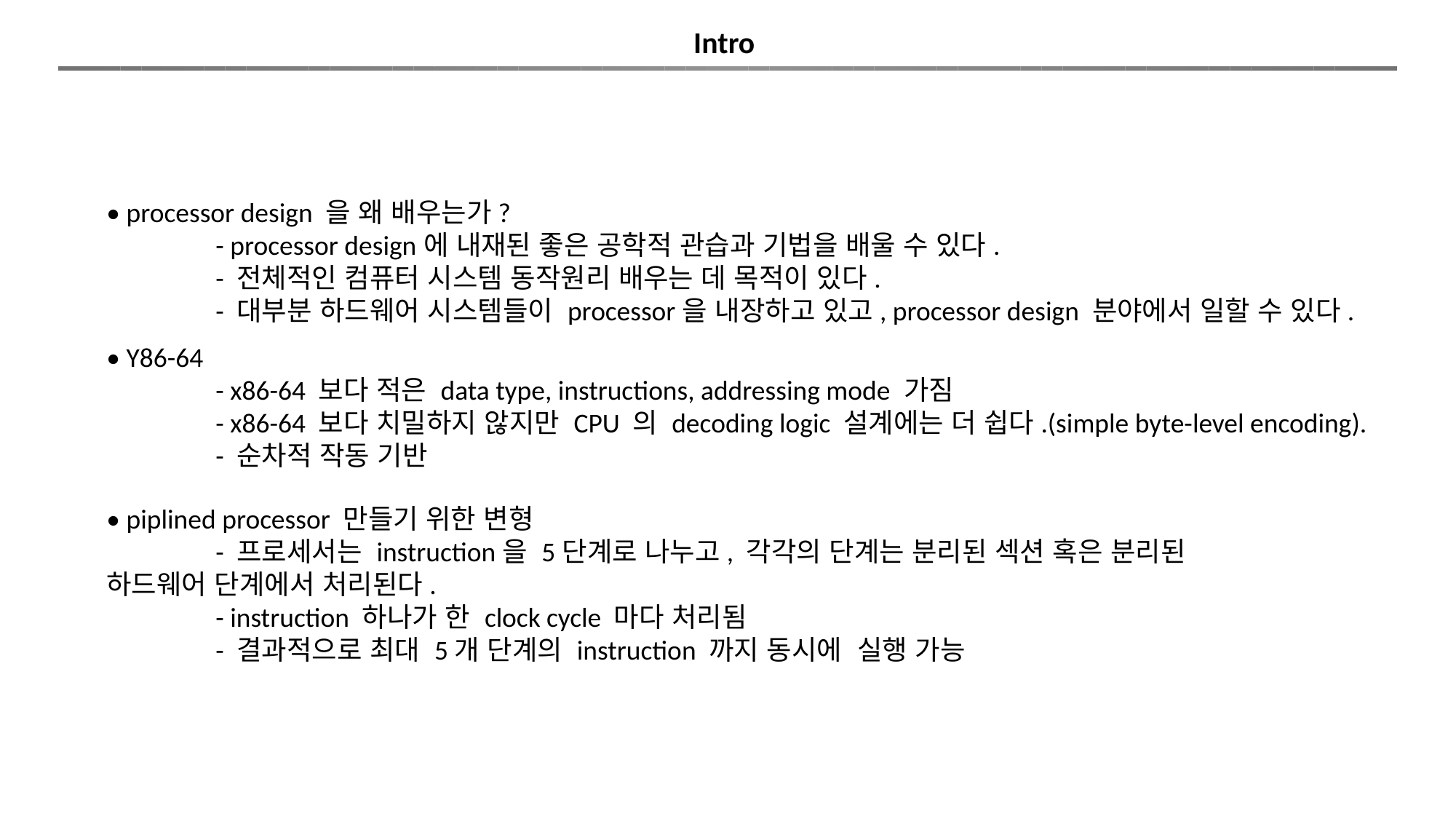

Intro

• processor design 을 왜 배우는가?
	- processor design에 내재된 좋은 공학적 관습과 기법을 배울 수 있다.
	- 전체적인 컴퓨터 시스템 동작원리 배우는 데 목적이 있다.
	- 대부분 하드웨어 시스템들이 processor을 내장하고 있고, processor design 분야에서 일할 수 있다.

• Y86-64
	- x86-64 보다 적은 data type, instructions, addressing mode 가짐
	- x86-64 보다 치밀하지 않지만 CPU 의 decoding logic 설계에는 더 쉽다.(simple byte-level encoding).
	- 순차적 작동 기반
• piplined processor 만들기 위한 변형
 	- 프로세서는 instruction을 5단계로 나누고, 각각의 단계는 분리된 섹션 혹은 분리된 	하드웨어 단계에서 처리된다.
	- instruction 하나가 한 clock cycle 마다 처리됨
	- 결과적으로 최대 5개 단계의 instruction 까지 동시에  실행 가능